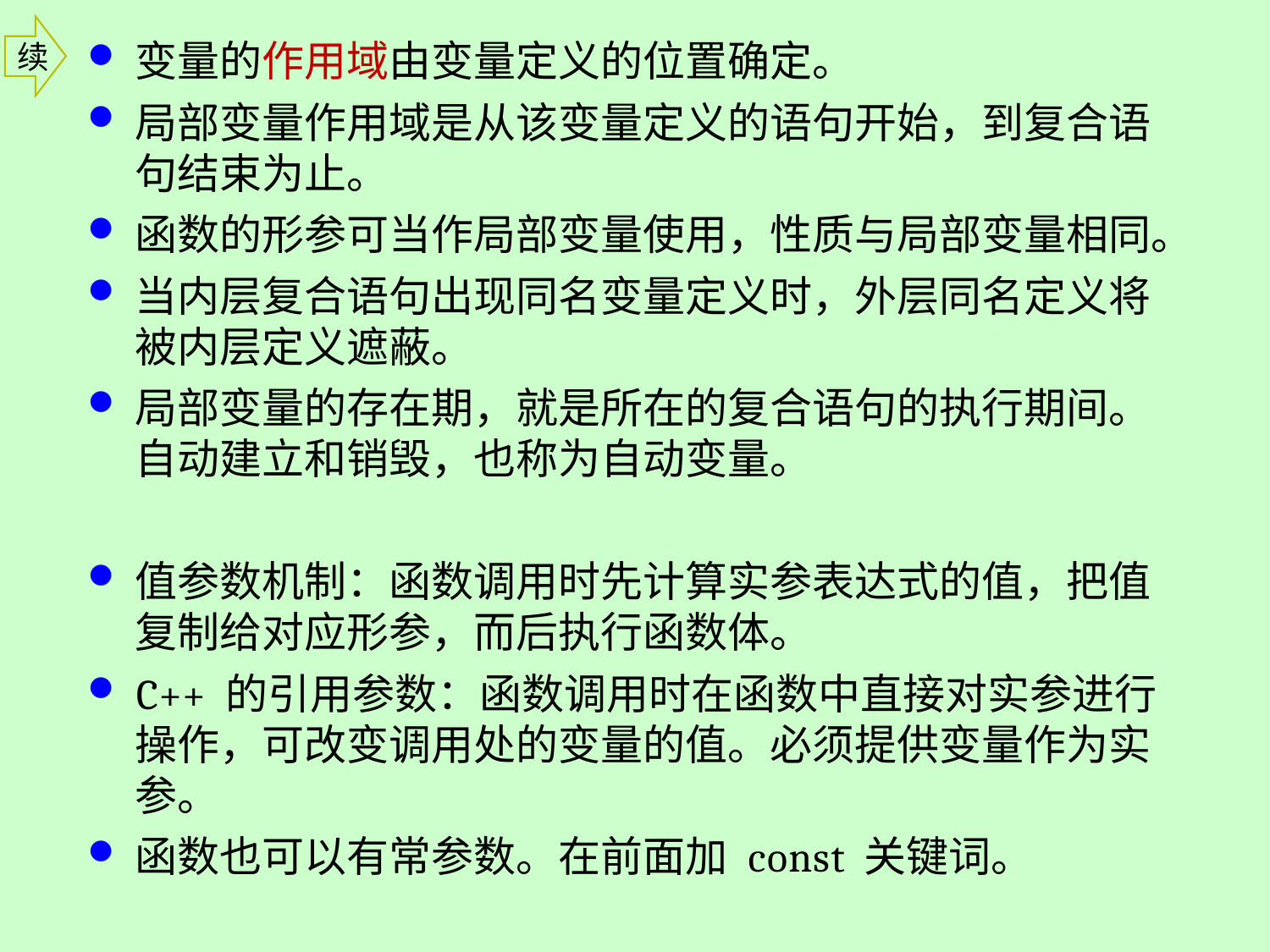

续
变量的作用域由变量定义的位置确定。
局部变量作用域是从该变量定义的语句开始，到复合语句结束为止。
函数的形参可当作局部变量使用，性质与局部变量相同。
当内层复合语句出现同名变量定义时，外层同名定义将被内层定义遮蔽。
局部变量的存在期，就是所在的复合语句的执行期间。自动建立和销毁，也称为自动变量。

值参数机制：函数调用时先计算实参表达式的值，把值复制给对应形参，而后执行函数体。
C++ 的引用参数：函数调用时在函数中直接对实参进行操作，可改变调用处的变量的值。必须提供变量作为实参。
函数也可以有常参数。在前面加 const 关键词。
56